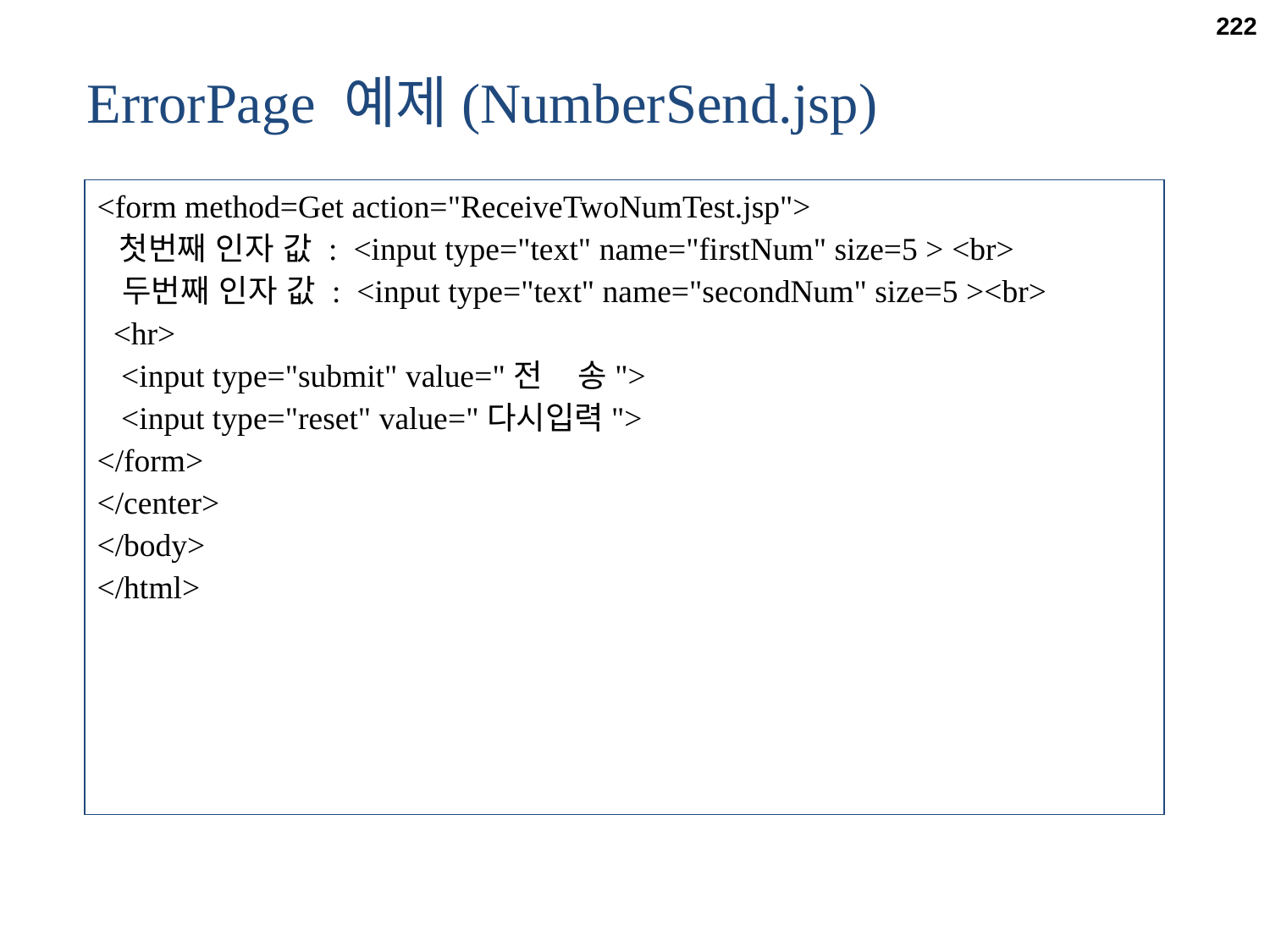

222
ErrorPage 예제(NumberSend.jsp)
<form method=Get action="ReceiveTwoNumTest.jsp">
  첫번째 인자 값 :  <input type="text" name="firstNum" size=5 > <br>
  두번째 인자 값 :  <input type="text" name="secondNum" size=5 ><br>
  <hr>
   <input type="submit" value="전    송">
   <input type="reset" value="다시입력">
</form>
</center>
</body>
</html>